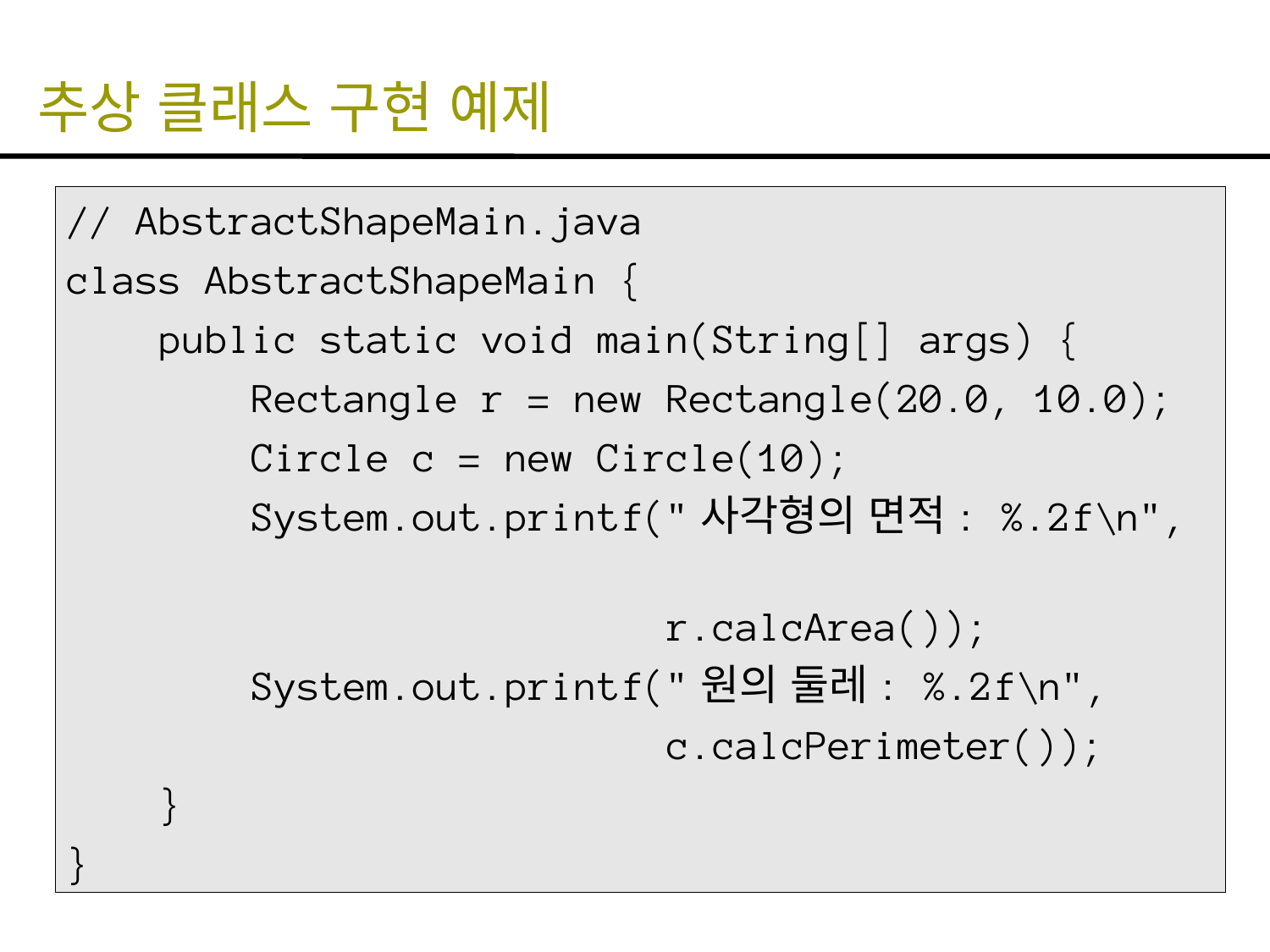

# 추상 클래스 구현 예제

// AbstractShapeMain.java
class AbstractShapeMain {
    public static void main(String[] args) {
        Rectangle r = new Rectangle(20.0, 10.0);
        Circle c = new Circle(10);
        System.out.printf("사각형의 면적: %.2f\n",
                          r.calcArea());
        System.out.printf("원의 둘레: %.2f\n",
                          c.calcPerimeter());
    }
}